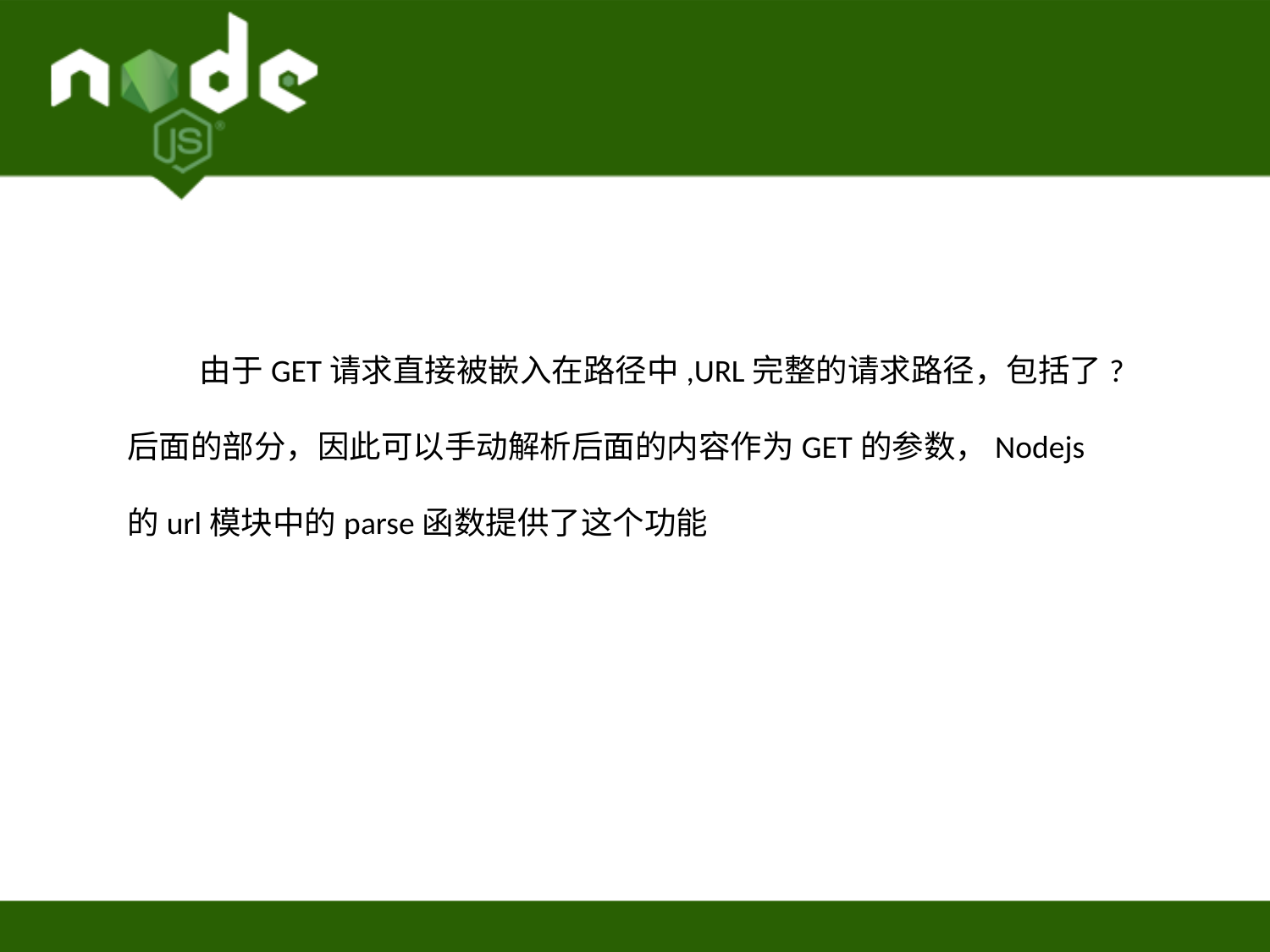

由于GET请求直接被嵌入在路径中,URL完整的请求路径，包括了?后面的部分，因此可以手动解析后面的内容作为GET的参数，Nodejs的url模块中的parse函数提供了这个功能